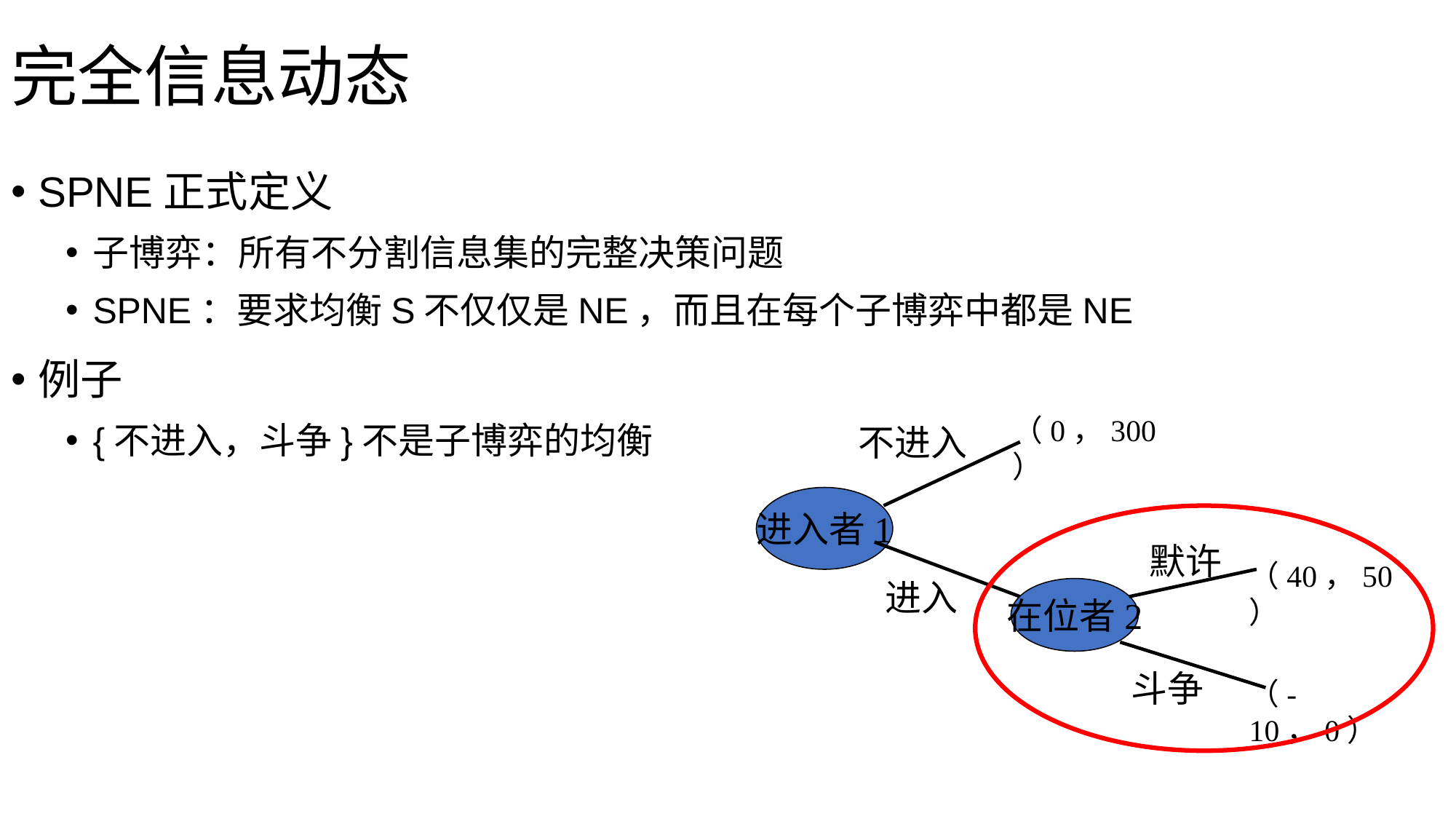

# 完全信息动态
SPNE正式定义
子博弈：所有不分割信息集的完整决策问题
SPNE：要求均衡S不仅仅是NE，而且在每个子博弈中都是NE
例子
{不进入，斗争}不是子博弈的均衡

（0，300）
不进入

进入者1
默许

（40，50）
进入

在位者2

斗争
（-10，0）